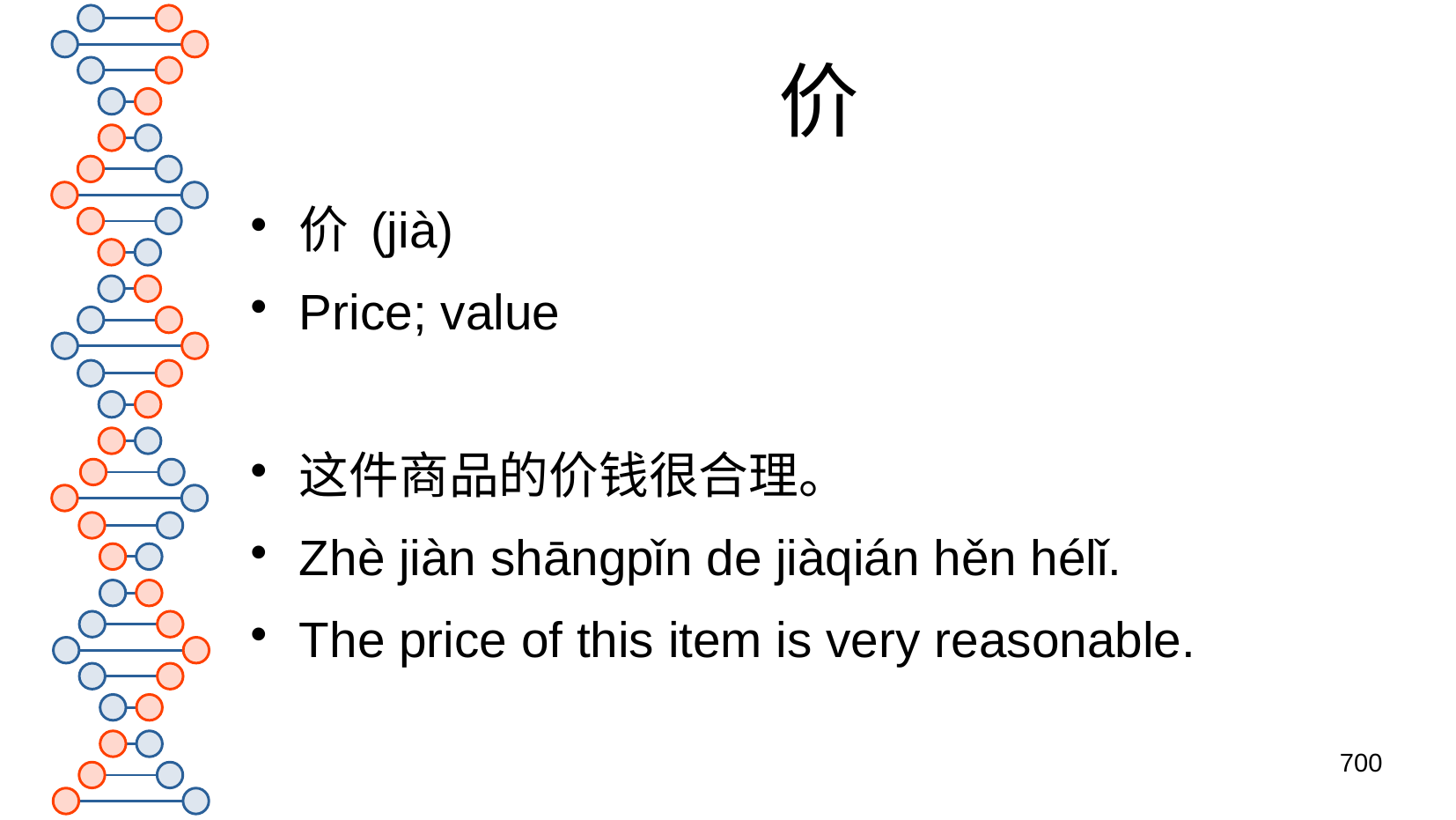

# 价
价 (jià)
Price; value

这件商品的价钱很合理。
Zhè jiàn shāngpǐn de jiàqián hěn hélǐ.
The price of this item is very reasonable.

700